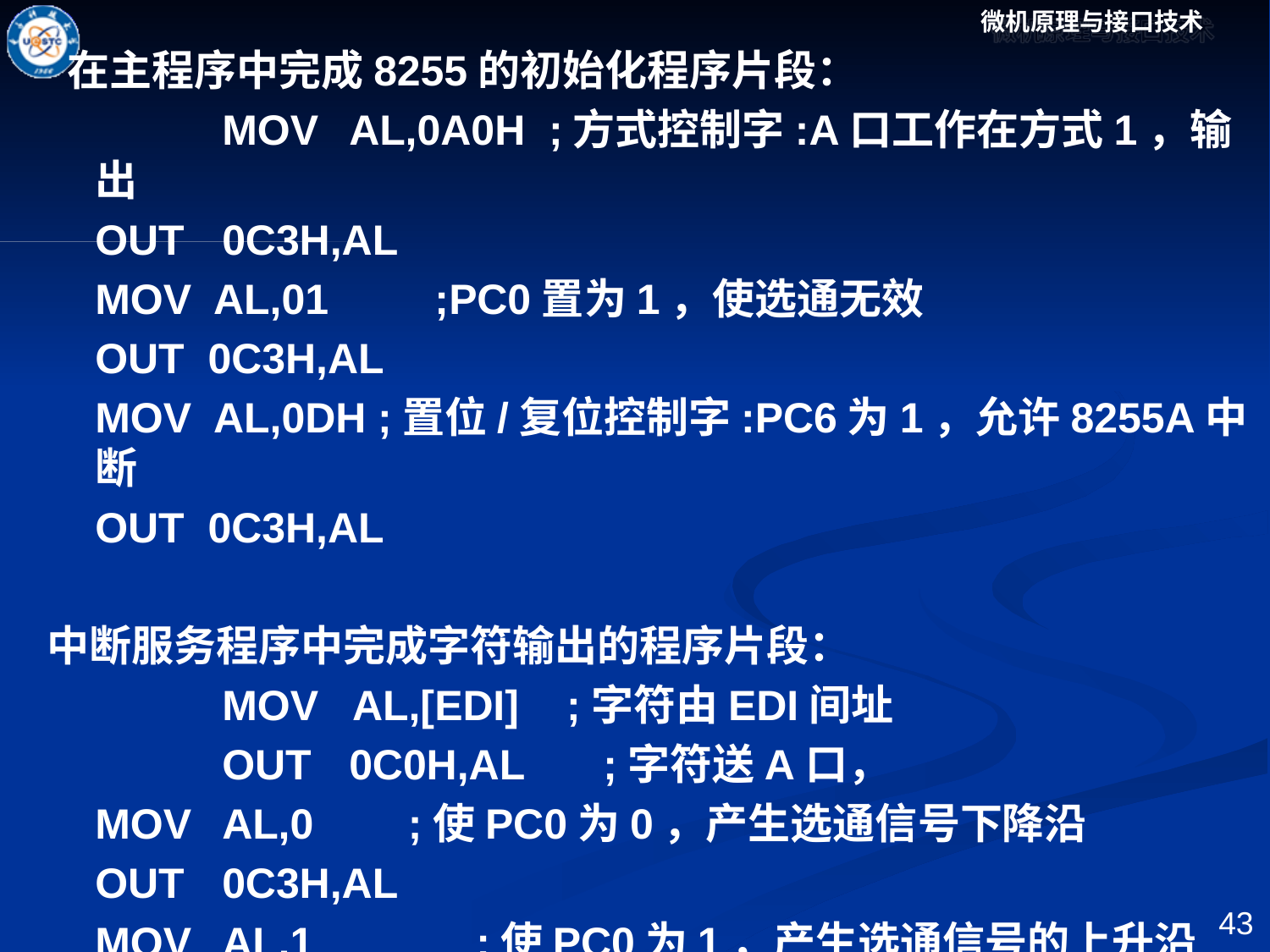

在主程序中完成8255的初始化程序片段：
		MOV  	AL,0A0H  ;方式控制字:A口工作在方式1，输出
    	OUT  	0C3H,AL
    	MOV  AL,01         ;PC0置为1，使选通无效
    	OUT  0C3H,AL
    	MOV  AL,0DH ;置位/复位控制字:PC6为1，允许8255A中断
    	OUT  0C3H,AL

中断服务程序中完成字符输出的程序片段：
		MOV   AL,[EDI]    ;字符由EDI间址
		OUT	0C0H,AL   	;字符送A口，
    	MOV  	AL,0        ;使PC0为0，产生选通信号下降沿
    	OUT  	0C3H,AL
    	MOV  	AL,1 		;使PC0为1，产生选通信号的上升沿
    	OUT  	0C3H,AL